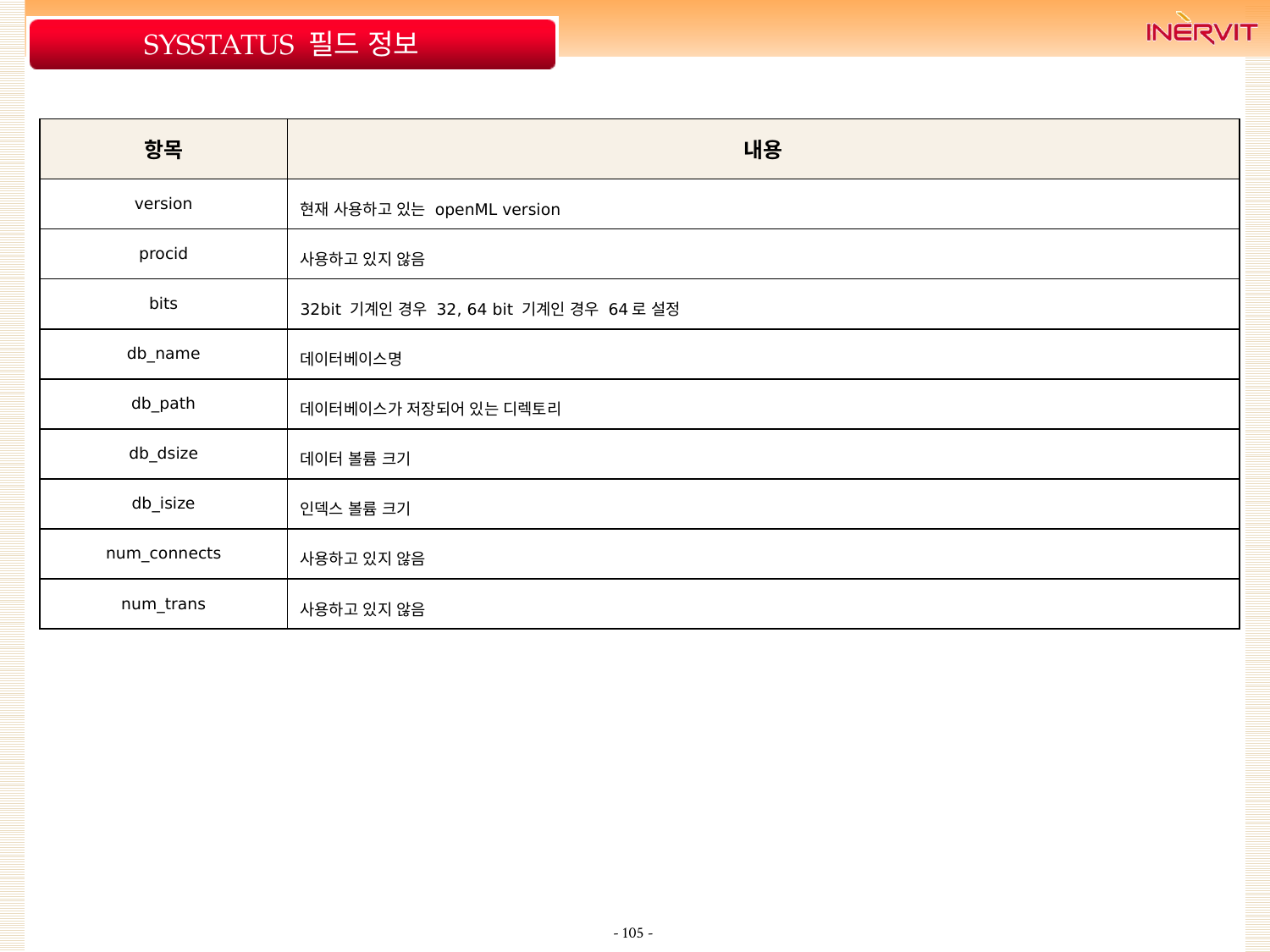

# SYSSTATUS 필드 정보
| 항목 | 내용 |
| --- | --- |
| version | 현재 사용하고 있는 openML version |
| procid | 사용하고 있지 않음 |
| bits | 32bit 기계인 경우 32, 64 bit 기계인 경우 64로 설정 |
| db\_name | 데이터베이스명 |
| db\_path | 데이터베이스가 저장되어 있는 디렉토리 |
| db\_dsize | 데이터 볼륨 크기 |
| db\_isize | 인덱스 볼륨 크기 |
| num\_connects | 사용하고 있지 않음 |
| num\_trans | 사용하고 있지 않음 |
- 105 -